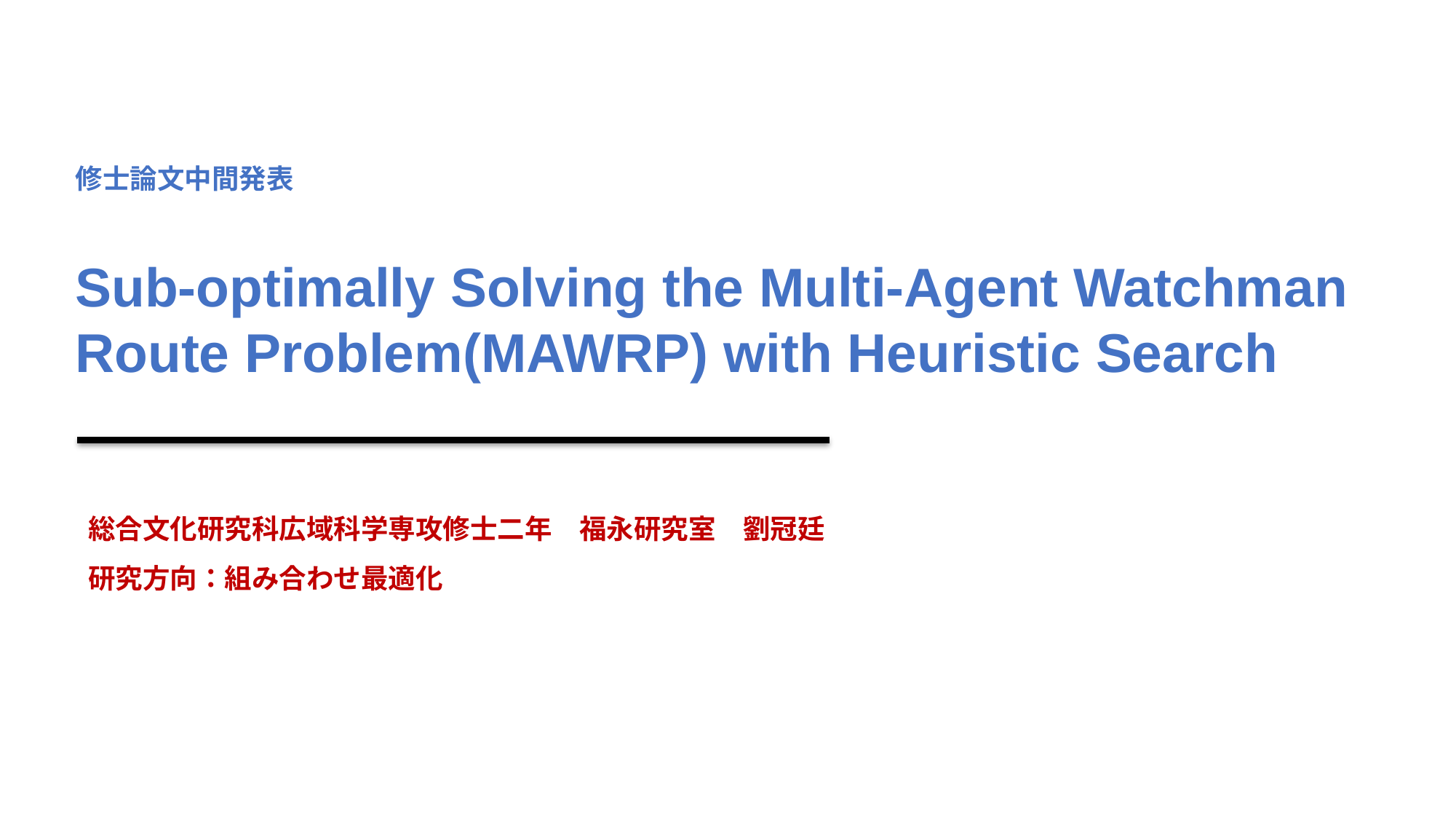

修士論文中間発表
Sub-optimally Solving the Multi-Agent Watchman Route Problem(MAWRP) with Heuristic Search
総合文化研究科広域科学専攻修士二年　福永研究室　劉冠廷
研究方向：組み合わせ最適化